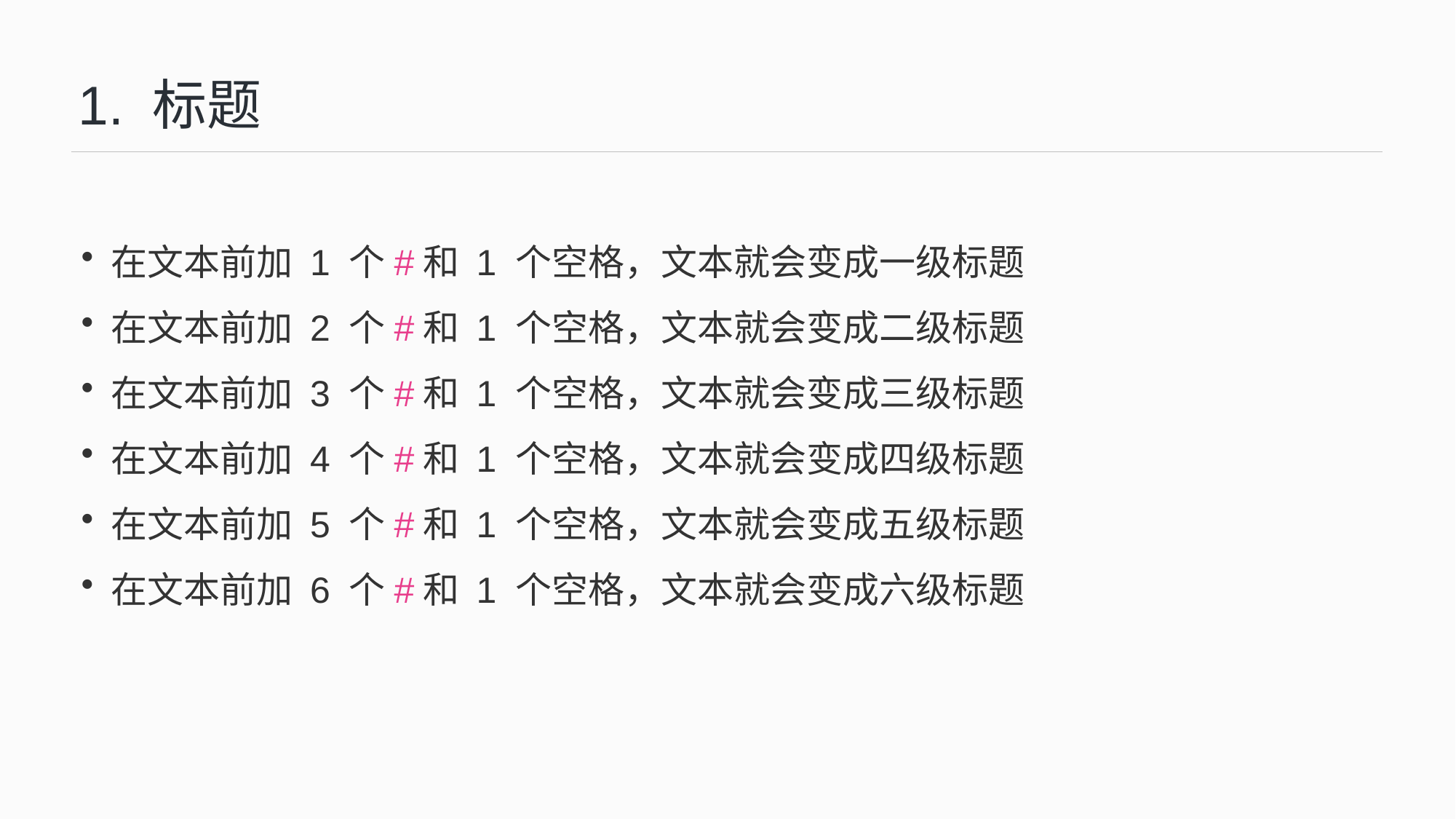

# 1. 标题
 在文本前加 1 个#和 1 个空格，文本就会变成一级标题
 在文本前加 2 个#和 1 个空格，文本就会变成二级标题
 在文本前加 3 个#和 1 个空格，文本就会变成三级标题
 在文本前加 4 个#和 1 个空格，文本就会变成四级标题
 在文本前加 5 个#和 1 个空格，文本就会变成五级标题
 在文本前加 6 个#和 1 个空格，文本就会变成六级标题